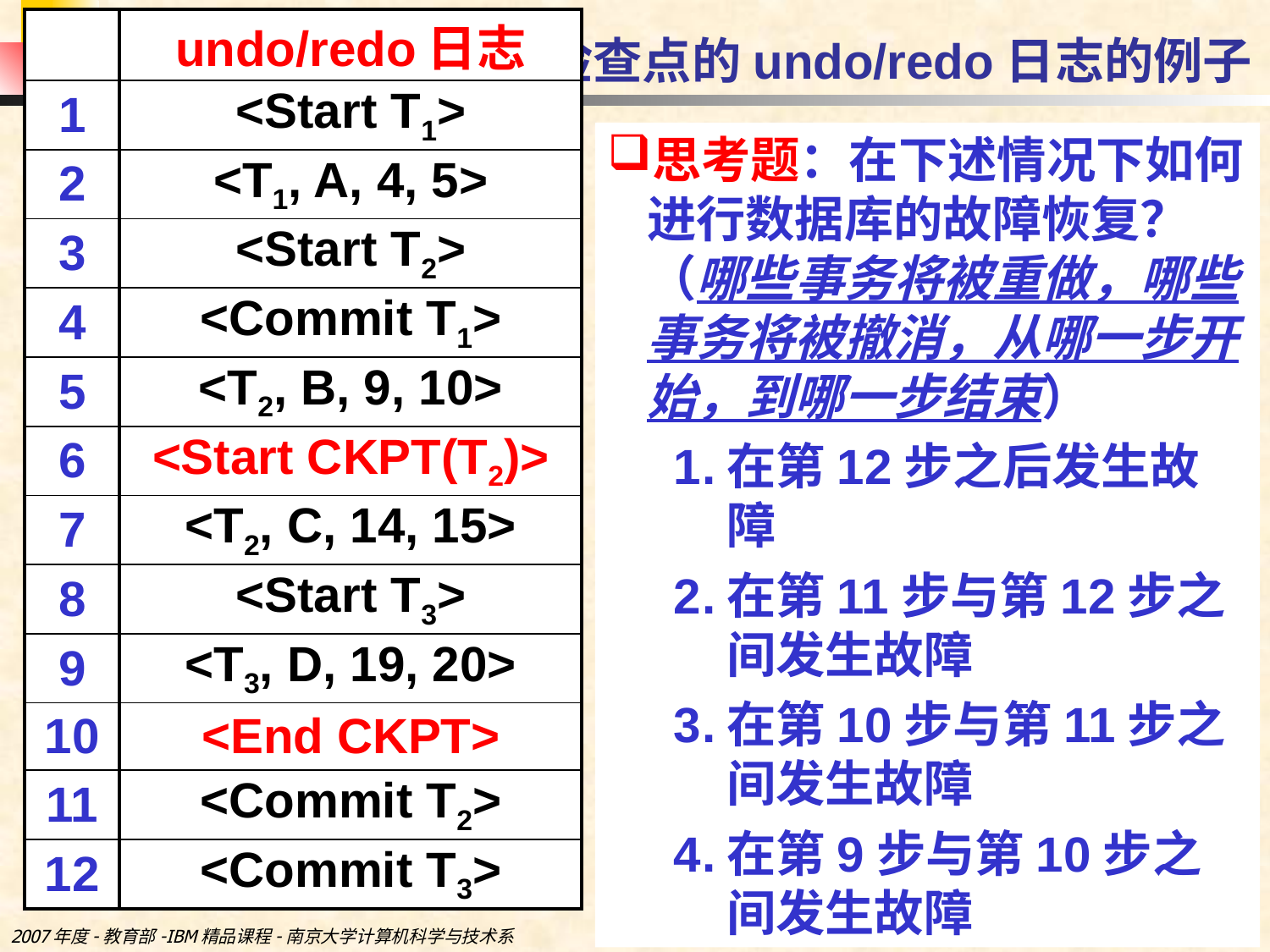

|  | undo/redo日志 |
| --- | --- |
| 1 | <Start T1> |
| 2 | <T1, A, 4, 5> |
| 3 | <Start T2> |
| 4 | <Commit T1> |
| 5 | <T2, B, 9, 10> |
| 6 | <Start CKPT(T2)> |
| 7 | <T2, C, 14, 15> |
| 8 | <Start T3> |
| 9 | <T3, D, 19, 20> |
| 10 | <End CKPT> |
| 11 | <Commit T2> |
| 12 | <Commit T3> |
# 带有检查点的undo/redo日志的例子
思考题：在下述情况下如何进行数据库的故障恢复？（哪些事务将被重做，哪些事务将被撤消，从哪一步开始，到哪一步结束）
在第12步之后发生故障
在第11步与第12步之间发生故障
在第10步与第11步之间发生故障
在第9步与第10步之间发生故障
236